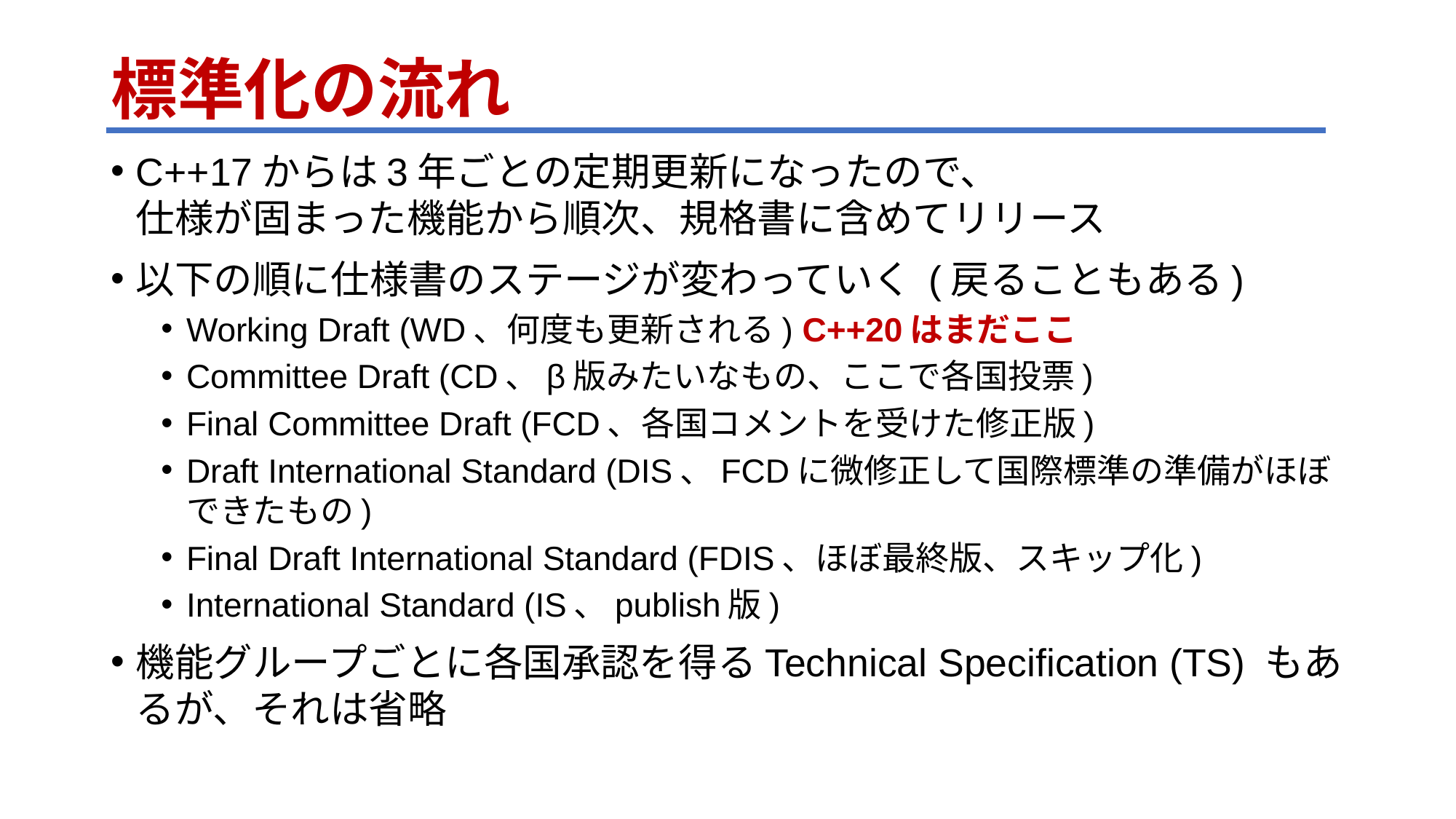

# 標準化の流れ
C++17からは3年ごとの定期更新になったので、
仕様が固まった機能から順次、規格書に含めてリリース
以下の順に仕様書のステージが変わっていく (戻ることもある)
Working Draft (WD、何度も更新される) C++20はまだここ
Committee Draft (CD、β版みたいなもの、ここで各国投票)
Final Committee Draft (FCD、各国コメントを受けた修正版)
Draft International Standard (DIS、FCDに微修正して国際標準の準備がほぼできたもの)
Final Draft International Standard (FDIS、ほぼ最終版、スキップ化)
International Standard (IS、publish版)
機能グループごとに各国承認を得るTechnical Specification (TS) もあるが、それは省略